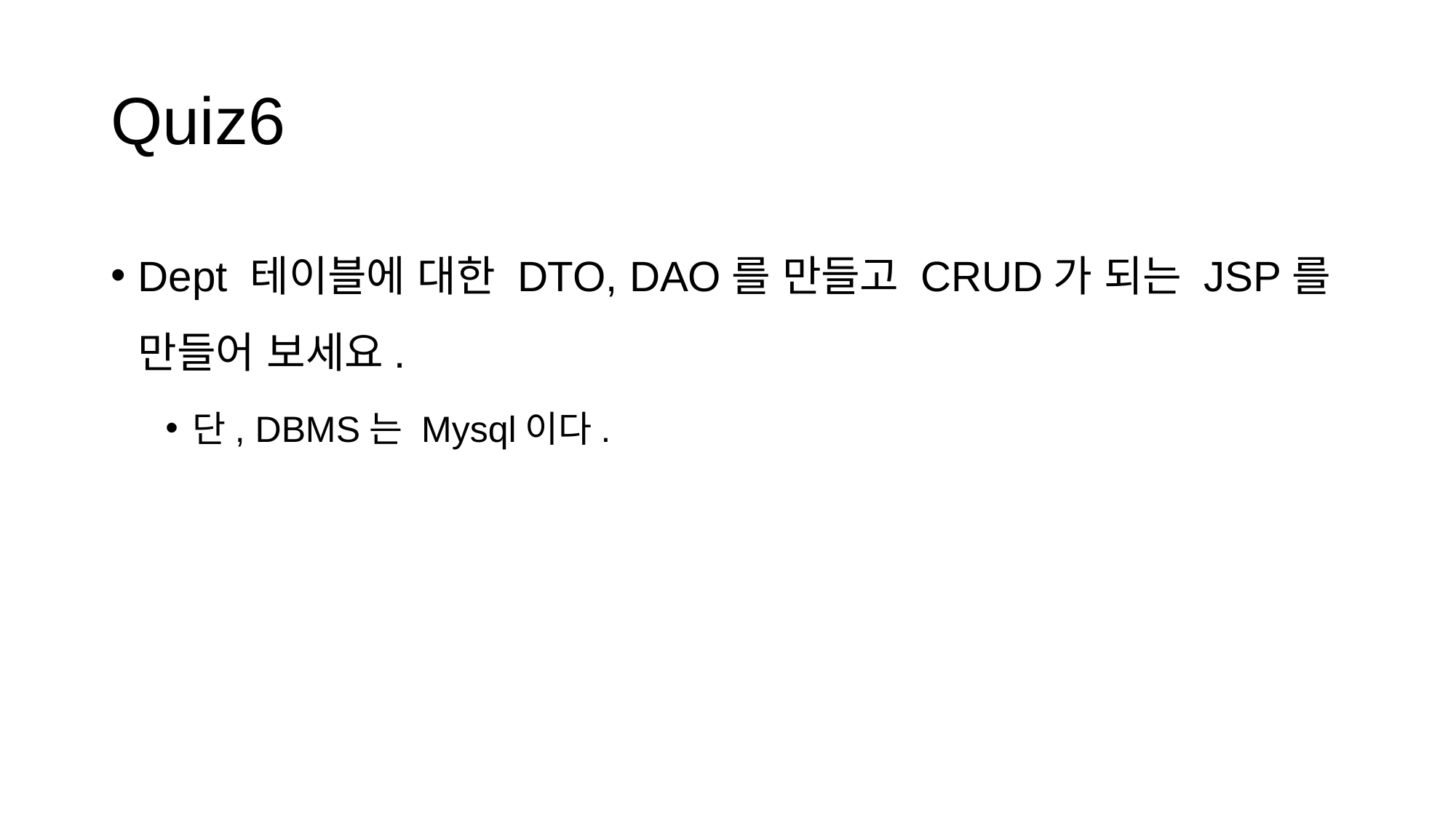

# Quiz6
Dept 테이블에 대한 DTO, DAO를 만들고 CRUD가 되는 JSP를 만들어 보세요.
단, DBMS는 Mysql이다.